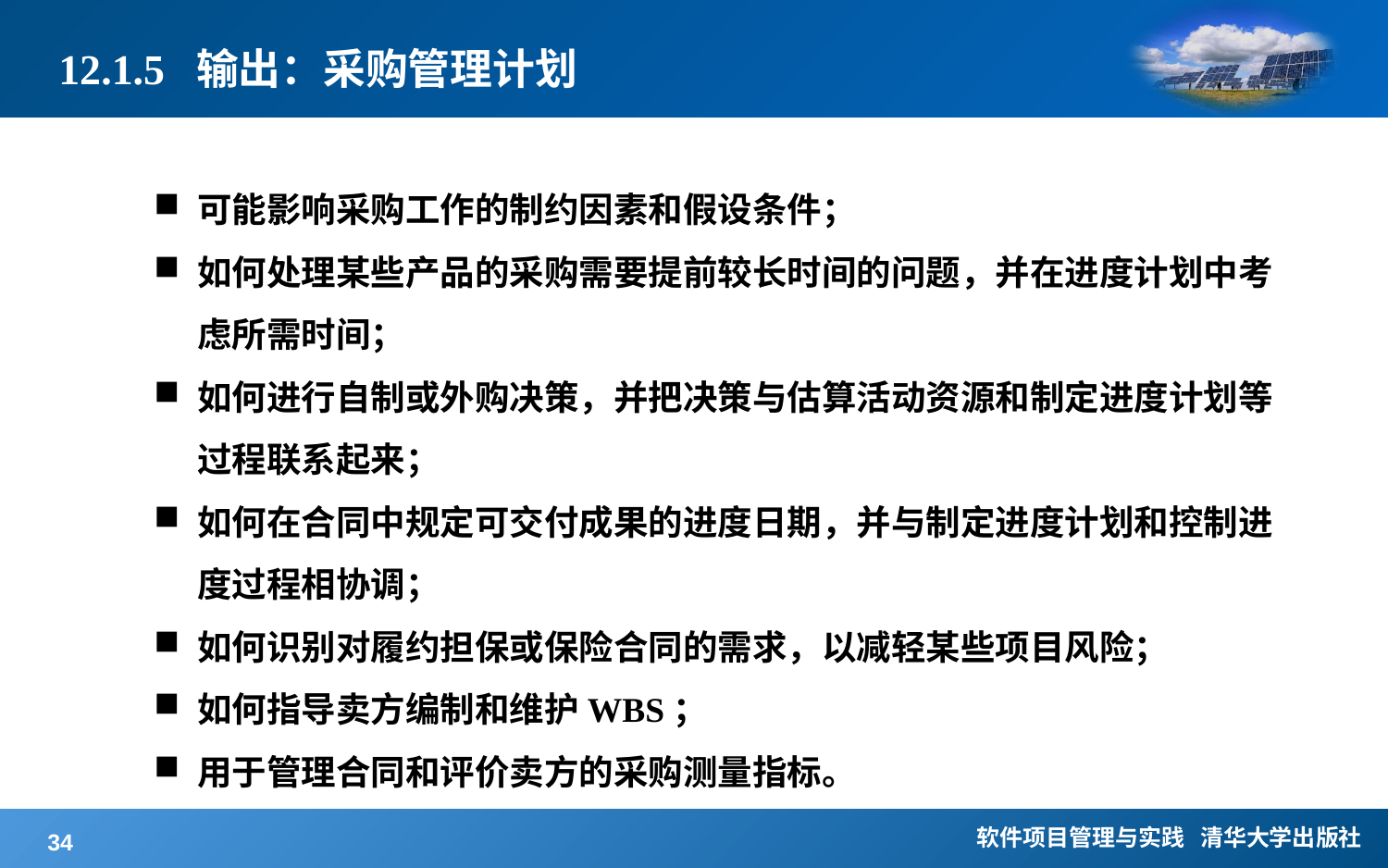

# 12.1.5  输出：采购管理计划
可能影响采购工作的制约因素和假设条件；
如何处理某些产品的采购需要提前较长时间的问题，并在进度计划中考虑所需时间；
如何进行自制或外购决策，并把决策与估算活动资源和制定进度计划等过程联系起来；
如何在合同中规定可交付成果的进度日期，并与制定进度计划和控制进度过程相协调；
如何识别对履约担保或保险合同的需求，以减轻某些项目风险；
如何指导卖方编制和维护WBS；
用于管理合同和评价卖方的采购测量指标。